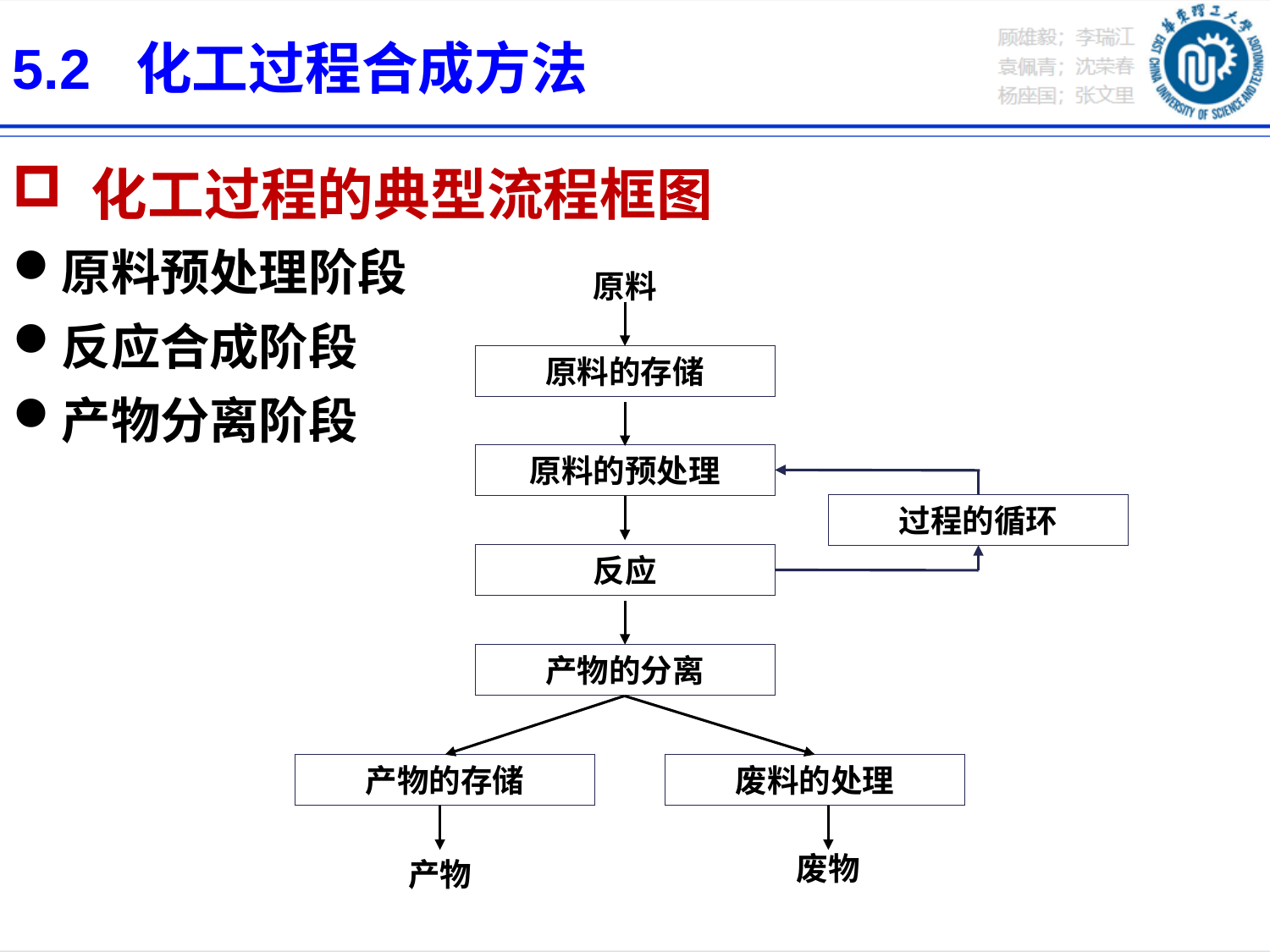

5.2  化工过程合成方法
 化工过程的典型流程框图
原料预处理阶段
反应合成阶段
产物分离阶段
原料
原料的存储
原料的预处理
过程的循环
反应
产物的分离
产物的存储
废料的处理
废物
产物